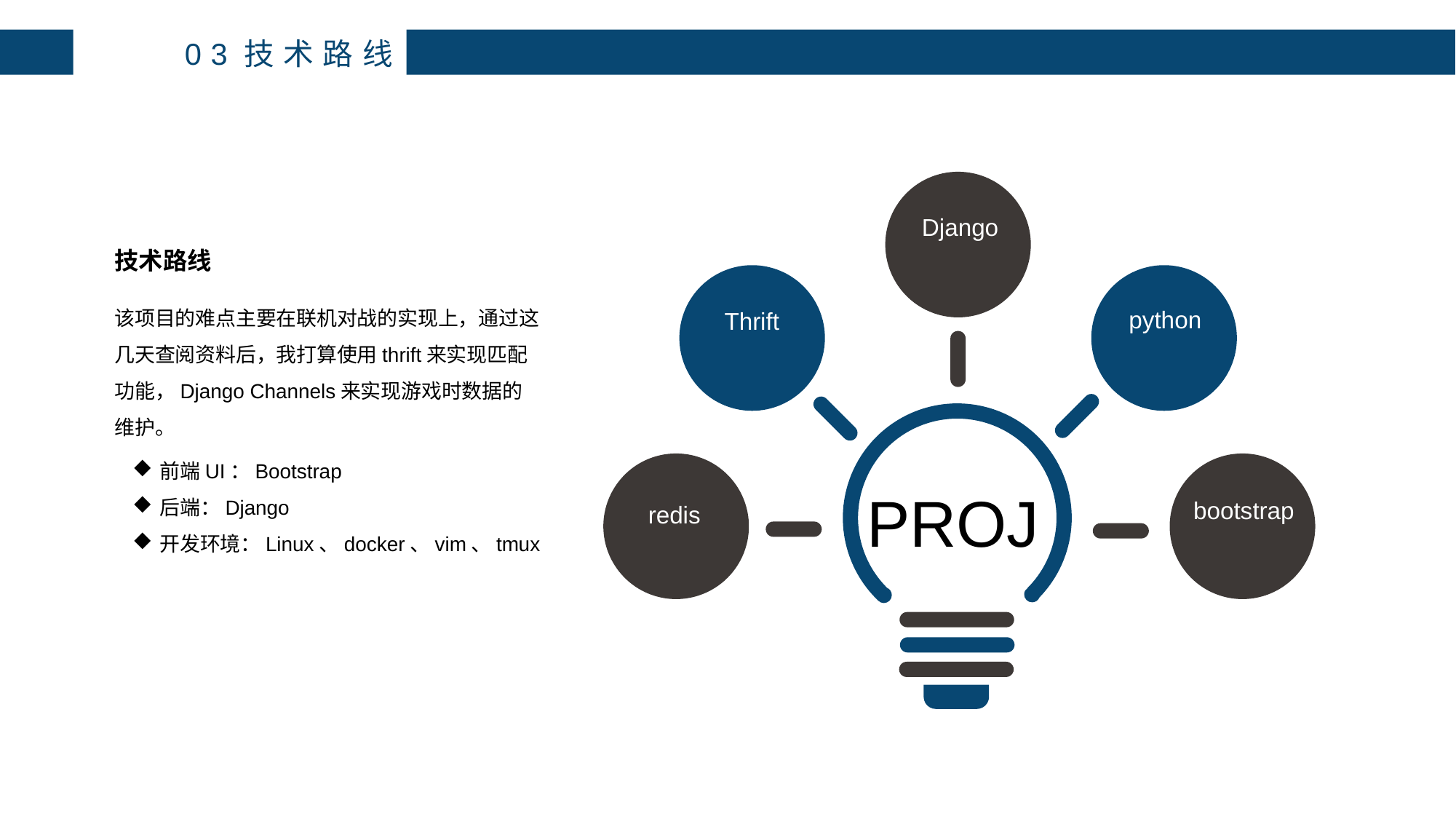

03技术路线

Django

python
Thrift

PROJ
bootstrap
redis

技术路线
该项目的难点主要在联机对战的实现上，通过这几天查阅资料后，我打算使用thrift来实现匹配功能，Django Channels来实现游戏时数据的维护。
前端UI：Bootstrap
后端：Django
开发环境：Linux、docker、vim、tmux